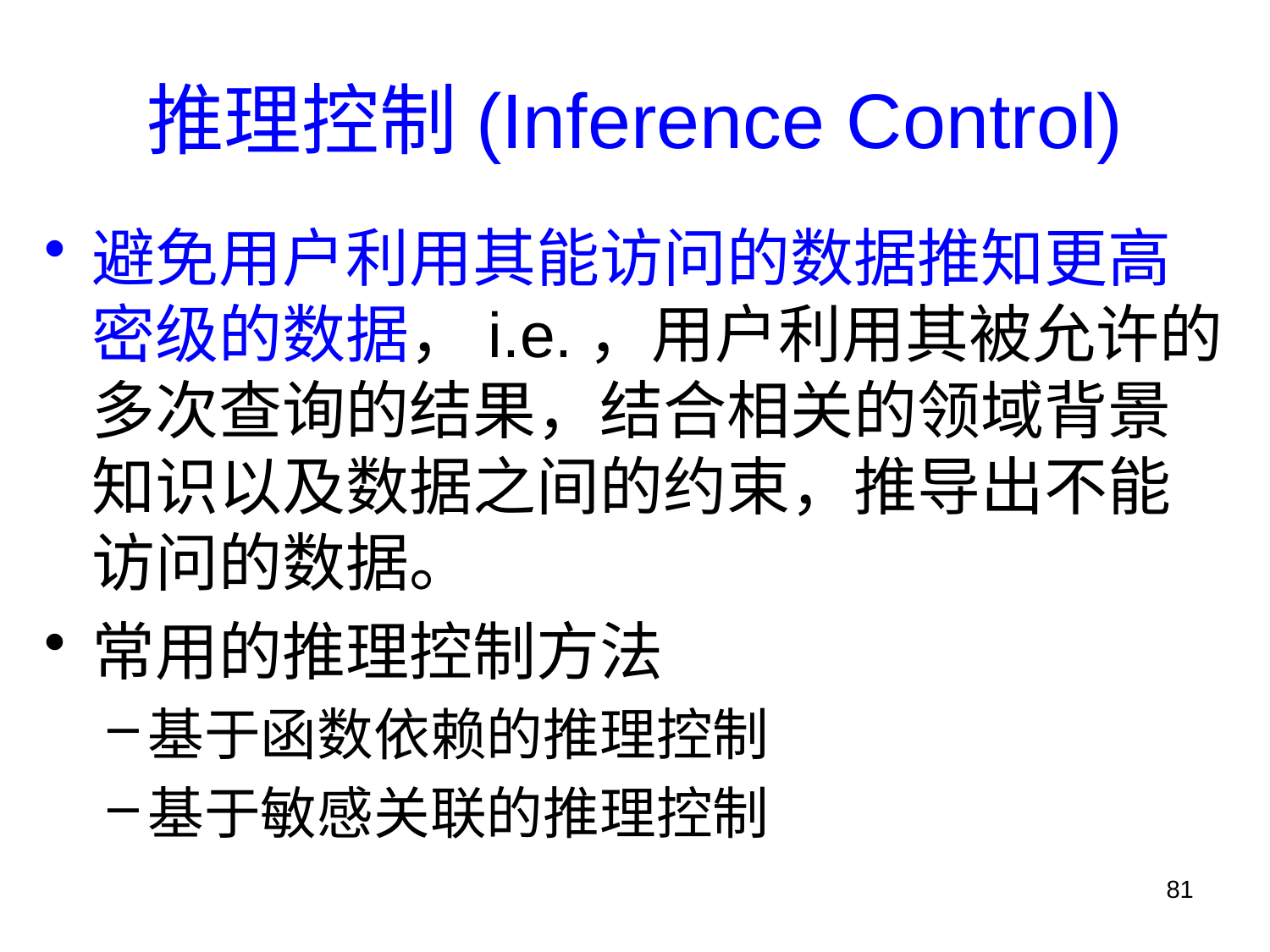

# 推理控制(Inference Control)
避免用户利用其能访问的数据推知更高密级的数据，i.e.，用户利用其被允许的多次查询的结果，结合相关的领域背景知识以及数据之间的约束，推导出不能访问的数据。
常用的推理控制方法
基于函数依赖的推理控制
基于敏感关联的推理控制
81